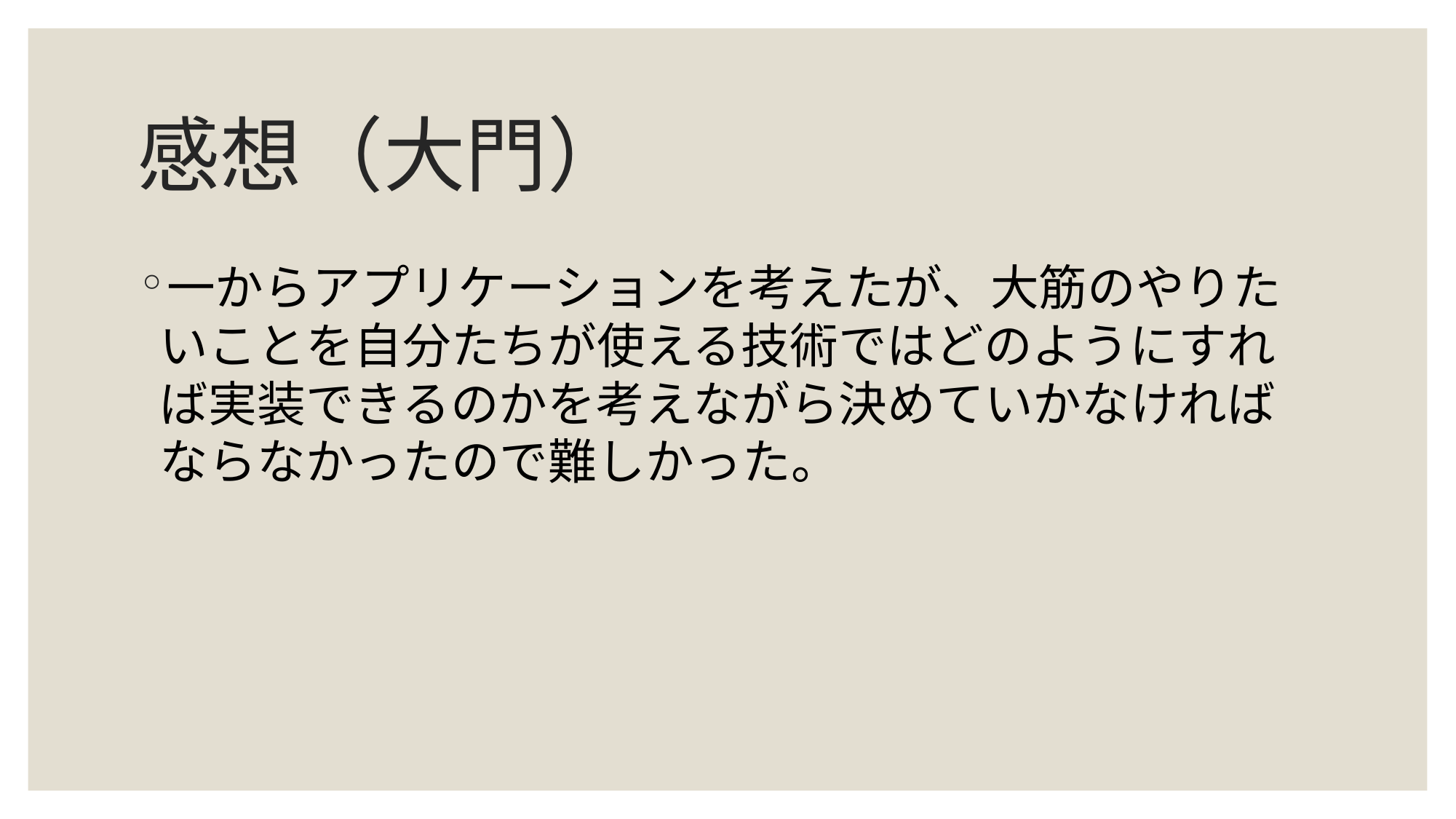

# 感想（大門）
一からアプリケーションを考えたが、大筋のやりたいことを自分たちが使える技術ではどのようにすれば実装できるのかを考えながら決めていかなければならなかったので難しかった。